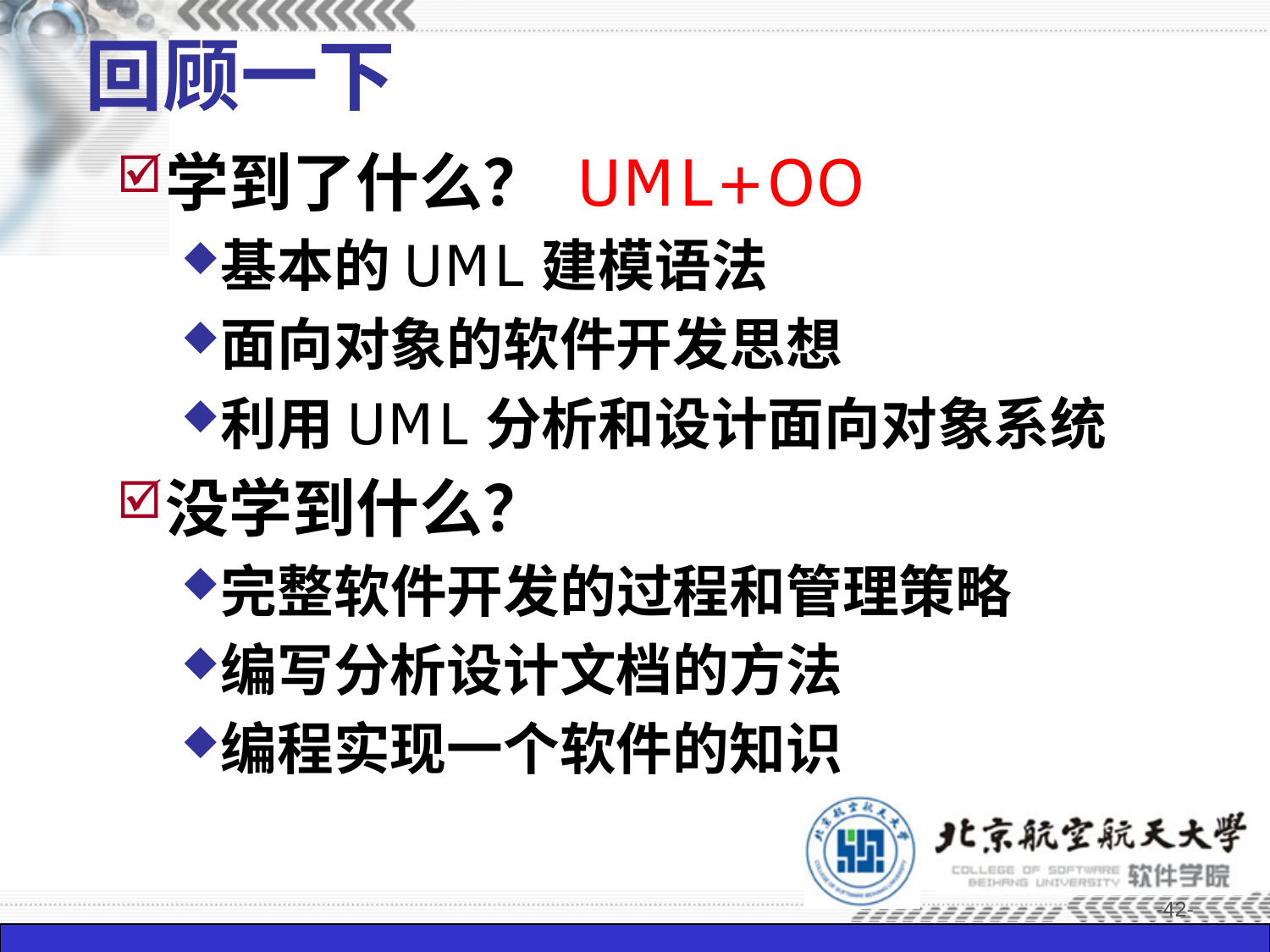

# 回顾一下
学到了什么？
基本的UML建模语法
面向对象的软件开发思想
利用UML分析和设计面向对象系统
没学到什么？
完整软件开发的过程和管理策略
编写分析设计文档的方法
编程实现一个软件的知识
UML+OO
-42-